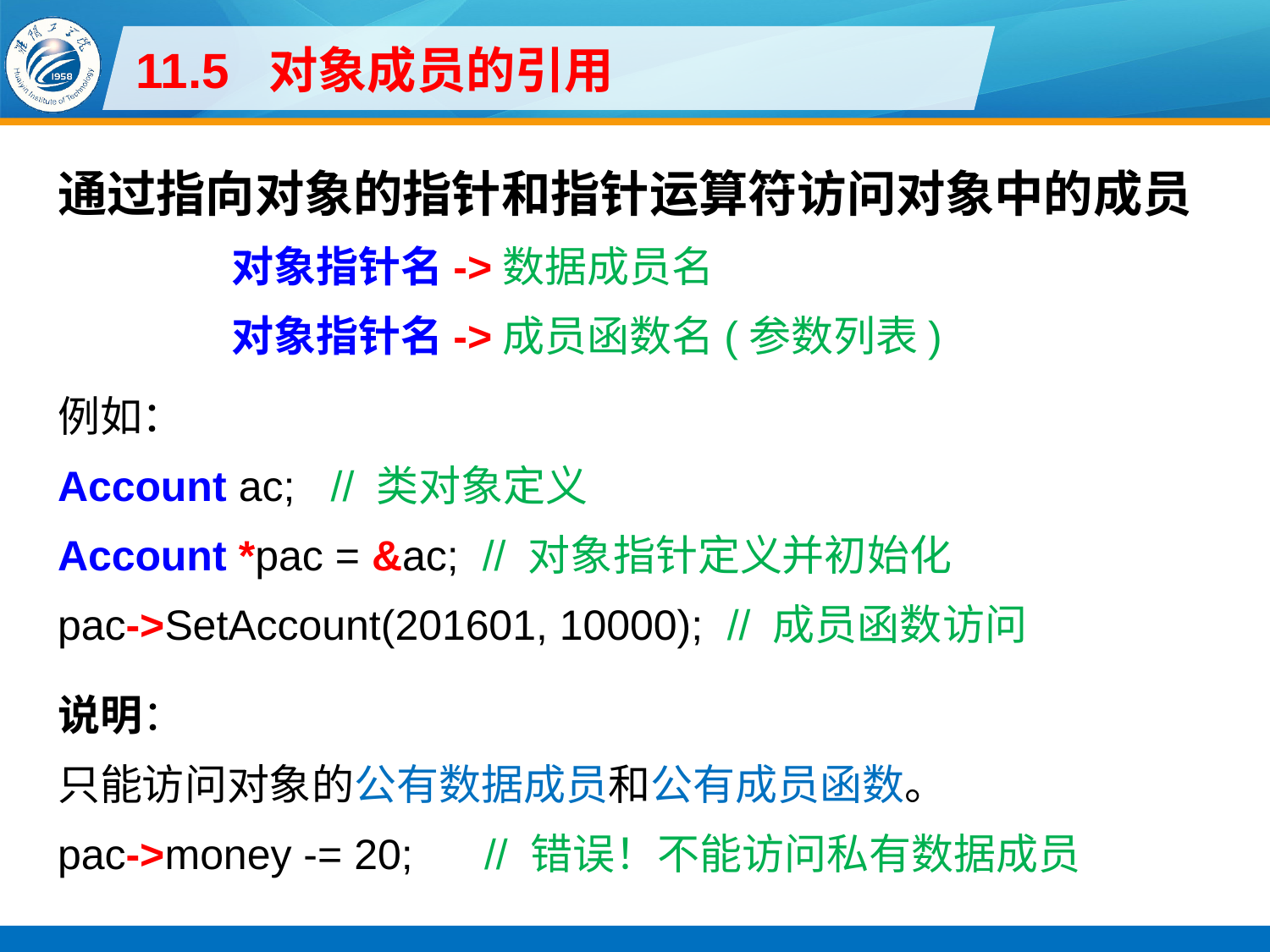

# 11.5  对象成员的引用
通过指向对象的指针和指针运算符访问对象中的成员
对象指针名->数据成员名
对象指针名->成员函数名(参数列表)
例如：
Account ac;   // 类对象定义
Account *pac = &ac;  // 对象指针定义并初始化
pac->SetAccount(201601, 10000);  // 成员函数访问
说明：
只能访问对象的公有数据成员和公有成员函数。
pac->money -= 20;      // 错误！不能访问私有数据成员